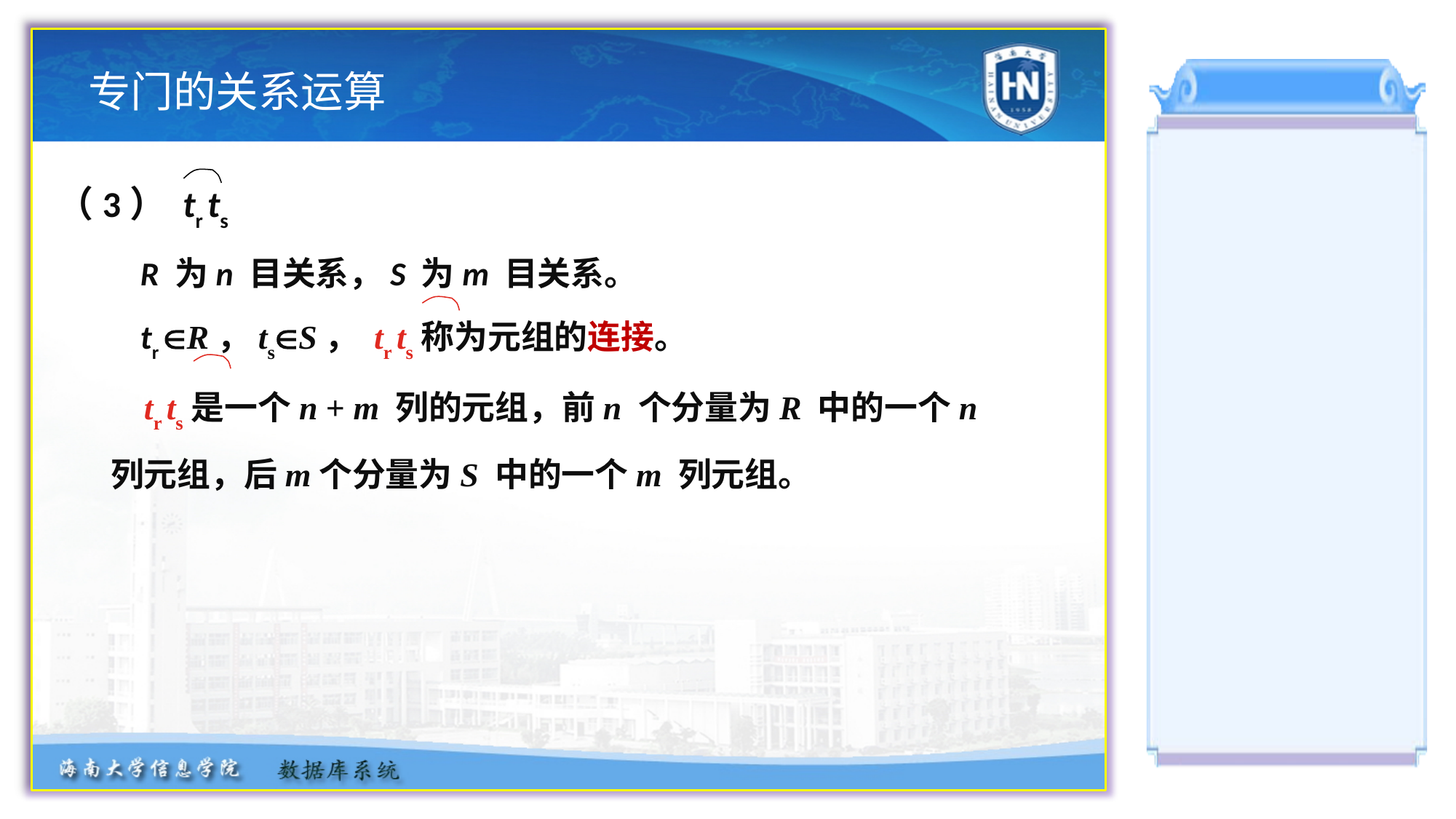

# 专门的关系运算
（3） tr ts
    R 为n 目关系，S 为m 目关系。
    tr ∈R，ts∈S， tr ts称为元组的连接。
    tr ts是一个n + m 列的元组，前n 个分量为R 中的一个n 列元组，后m个分量为S 中的一个m 列元组。